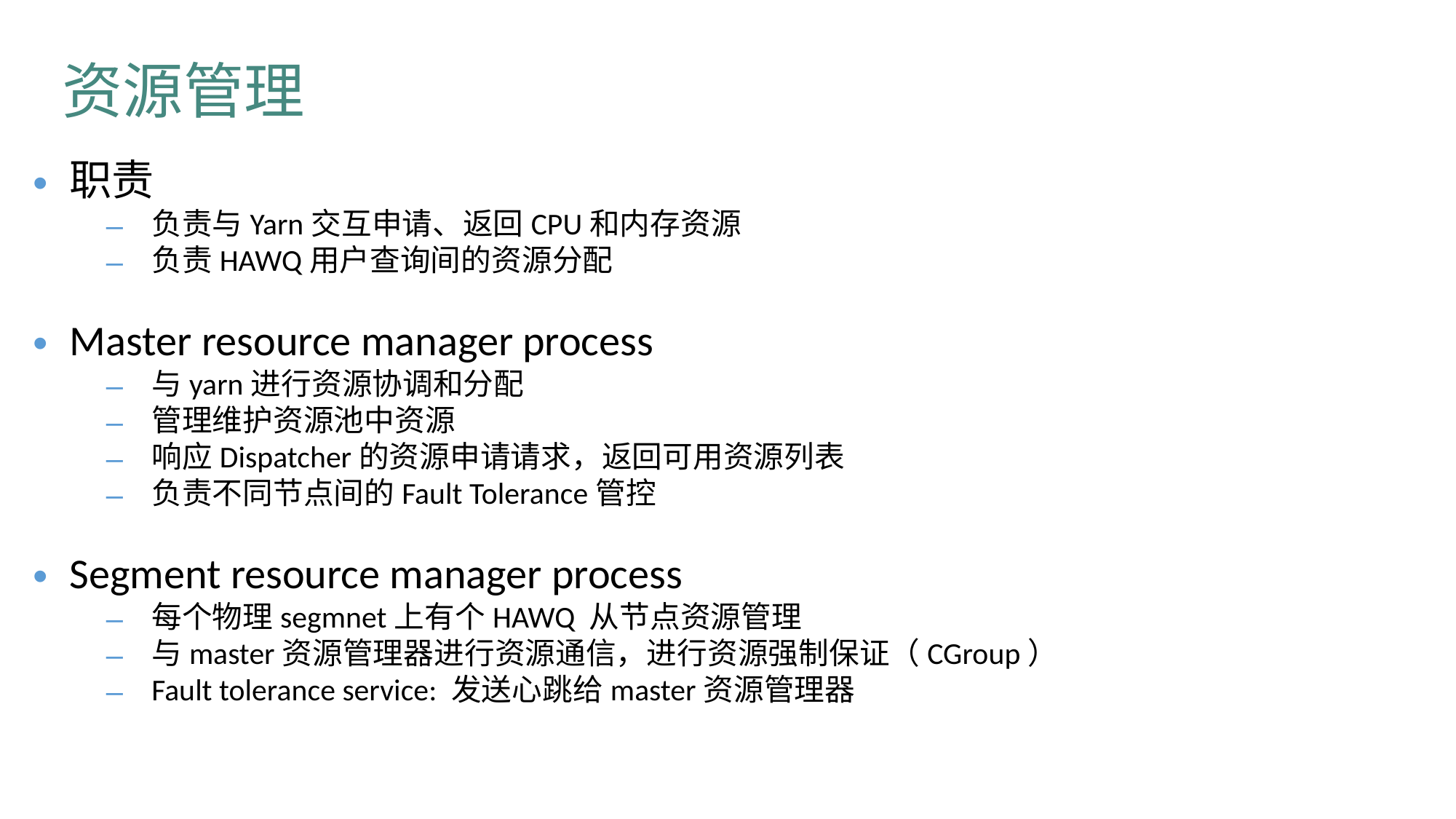

# 资源管理
职责
负责与Yarn交互申请、返回CPU和内存资源
负责HAWQ用户查询间的资源分配

Master resource manager process
与yarn进行资源协调和分配
管理维护资源池中资源
响应Dispatcher的资源申请请求，返回可用资源列表
负责不同节点间的Fault Tolerance管控

Segment resource manager process
每个物理segmnet上有个HAWQ 从节点资源管理
与master资源管理器进行资源通信，进行资源强制保证（CGroup）
Fault tolerance service: 发送心跳给master资源管理器